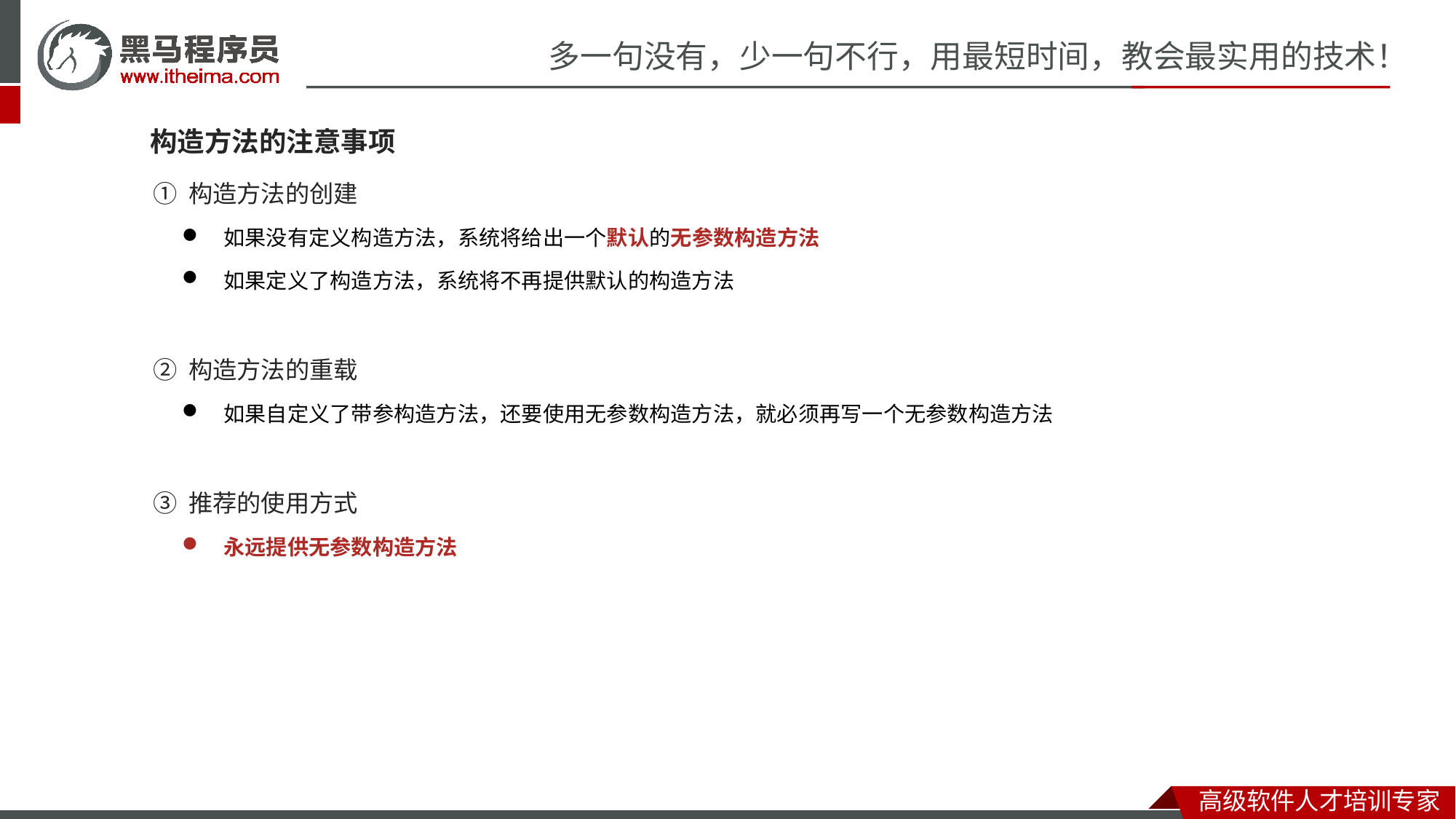

构造方法的注意事项
① 构造方法的创建
如果没有定义构造方法，系统将给出一个默认的无参数构造方法
如果定义了构造方法，系统将不再提供默认的构造方法

② 构造方法的重载
如果自定义了带参构造方法，还要使用无参数构造方法，就必须再写一个无参数构造方法

③ 推荐的使用方式
永远提供无参数构造方法